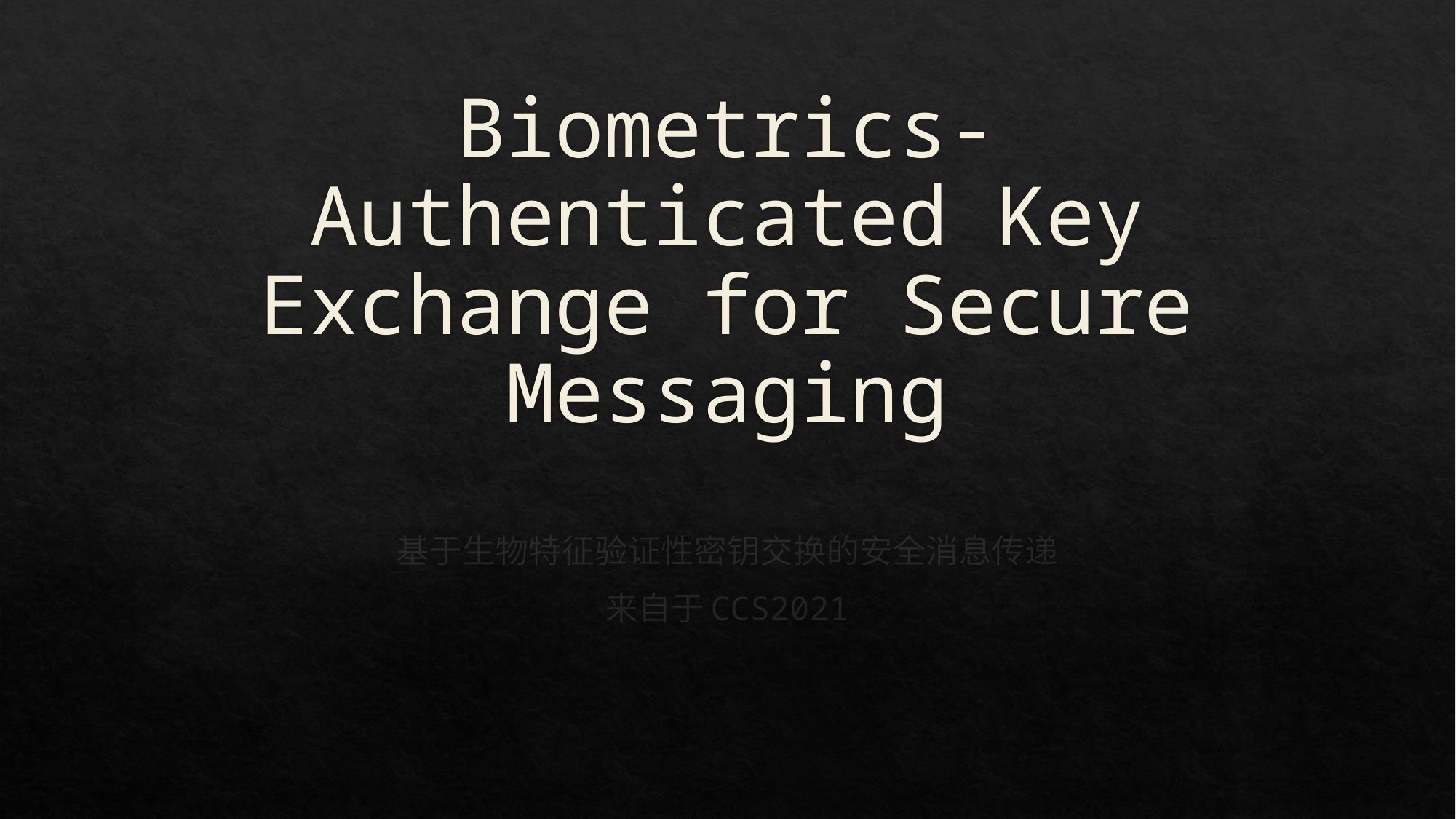

# Biometrics-Authenticated Key Exchange for Secure Messaging

基于生物特征验证性密钥交换的安全消息传递
来自于CCS2021